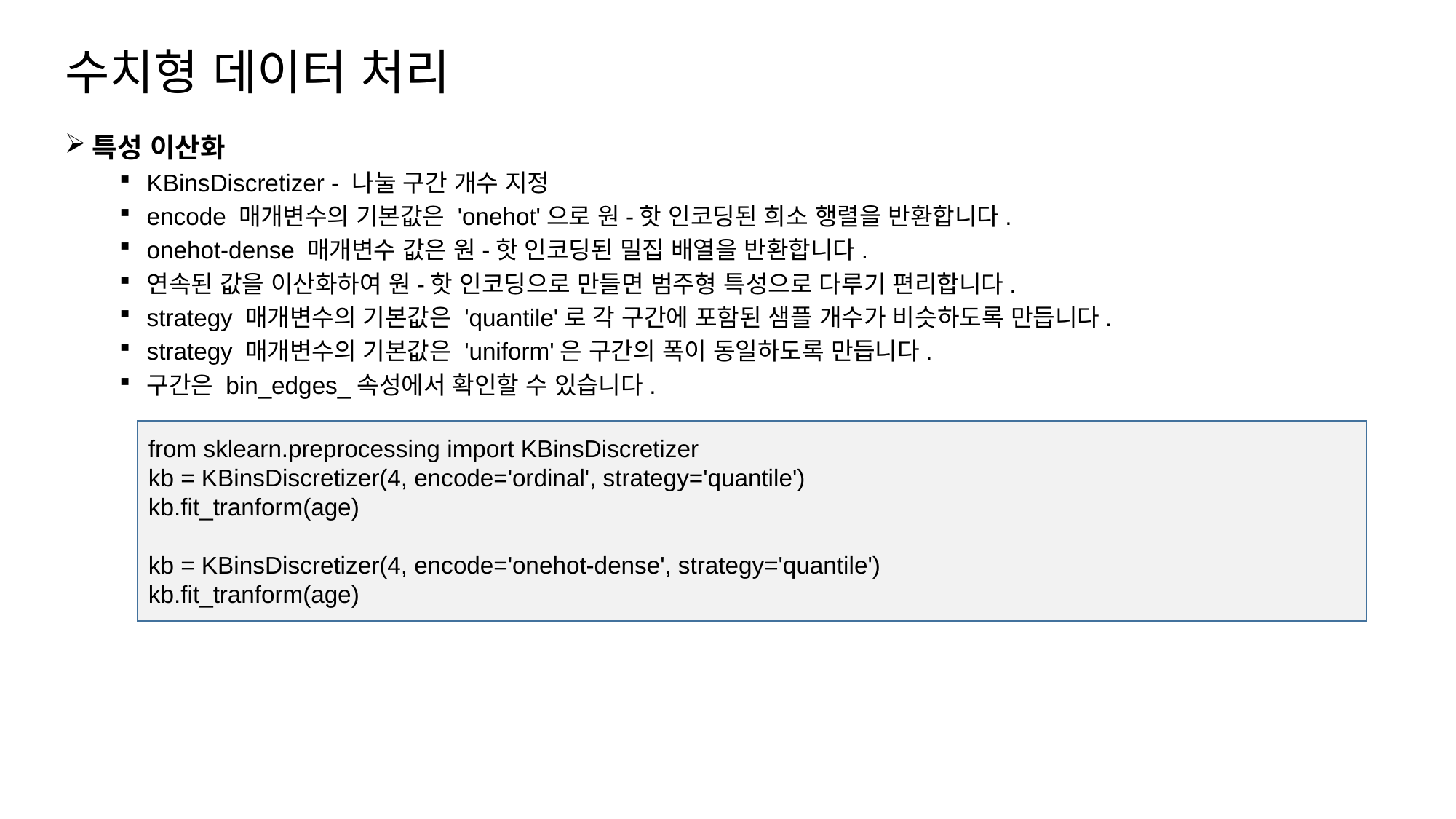

# 수치형 데이터 처리
특성 이산화
KBinsDiscretizer - 나눌 구간 개수 지정
encode 매개변수의 기본값은 'onehot'으로 원-핫 인코딩된 희소 행렬을 반환합니다.
onehot-dense 매개변수 값은 원-핫 인코딩된 밀집 배열을 반환합니다.
연속된 값을 이산화하여 원-핫 인코딩으로 만들면 범주형 특성으로 다루기 편리합니다.
strategy 매개변수의 기본값은 'quantile'로 각 구간에 포함된 샘플 개수가 비슷하도록 만듭니다.
strategy 매개변수의 기본값은 'uniform'은 구간의 폭이 동일하도록 만듭니다.
구간은 bin_edges_속성에서 확인할 수 있습니다.
from sklearn.preprocessing import KBinsDiscretizer
kb = KBinsDiscretizer(4, encode='ordinal', strategy='quantile')
kb.fit_tranform(age)

kb = KBinsDiscretizer(4, encode='onehot-dense', strategy='quantile')
kb.fit_tranform(age)